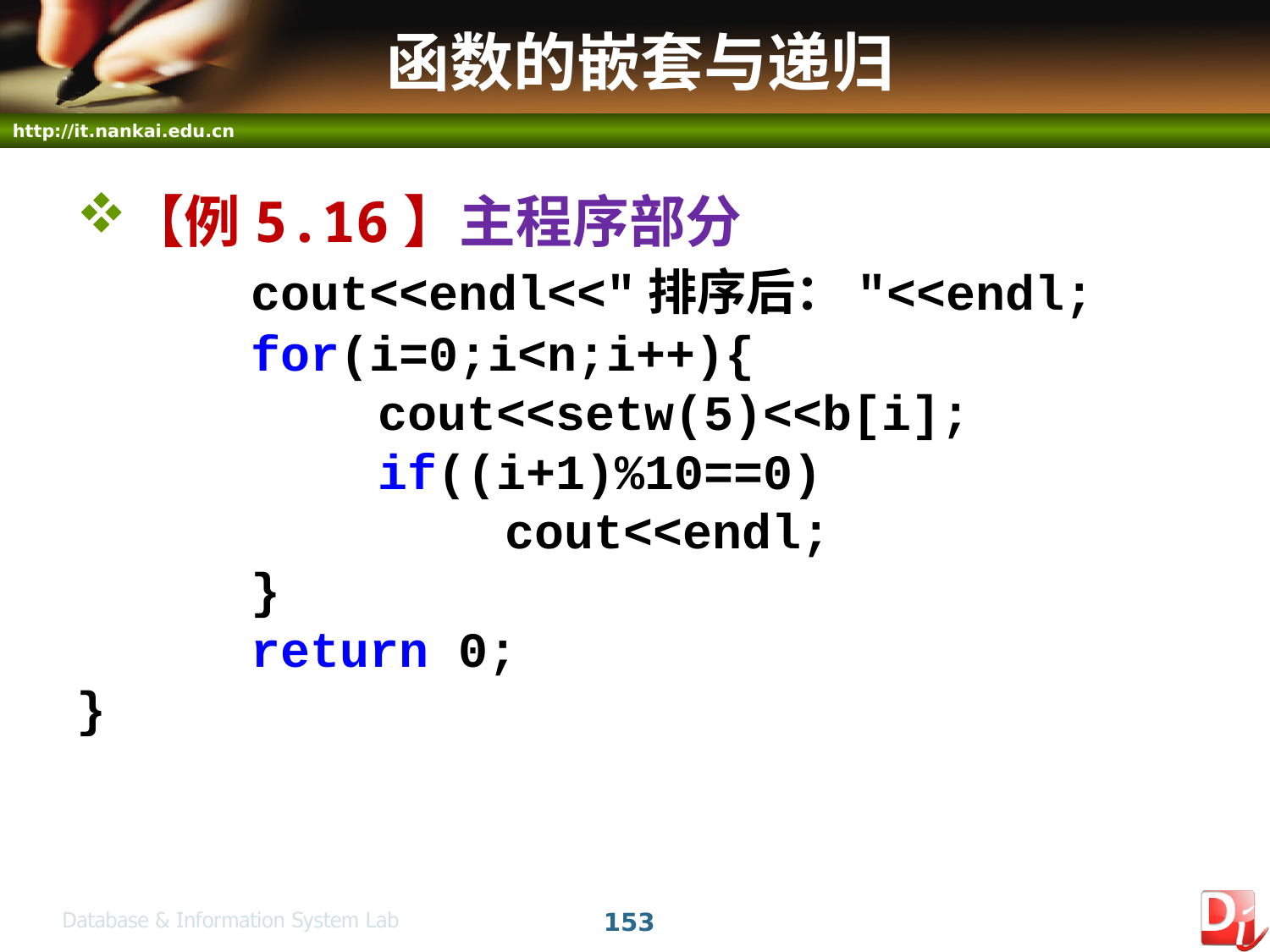

# 函数的嵌套与递归
【例5.16】主程序部分
		cout<<endl<<"排序后："<<endl;
		for(i=0;i<n;i++){
			cout<<setw(5)<<b[i];
			if((i+1)%10==0)
				cout<<endl;
		}
		return 0;
}

153
Database & Information System Lab